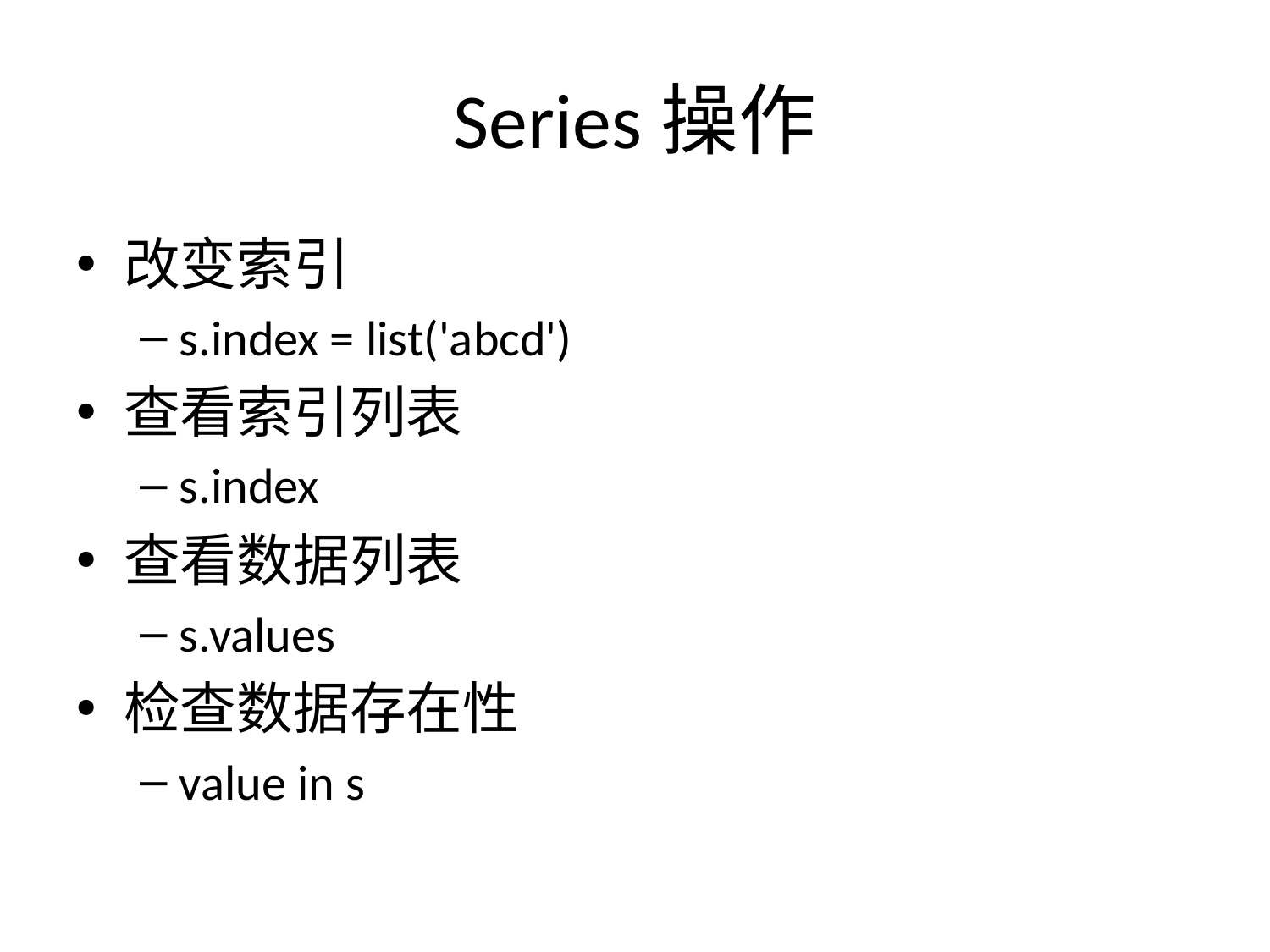

# Series操作
改变索引
s.index = list('abcd')
查看索引列表
s.index
查看数据列表
s.values
检查数据存在性
value in s